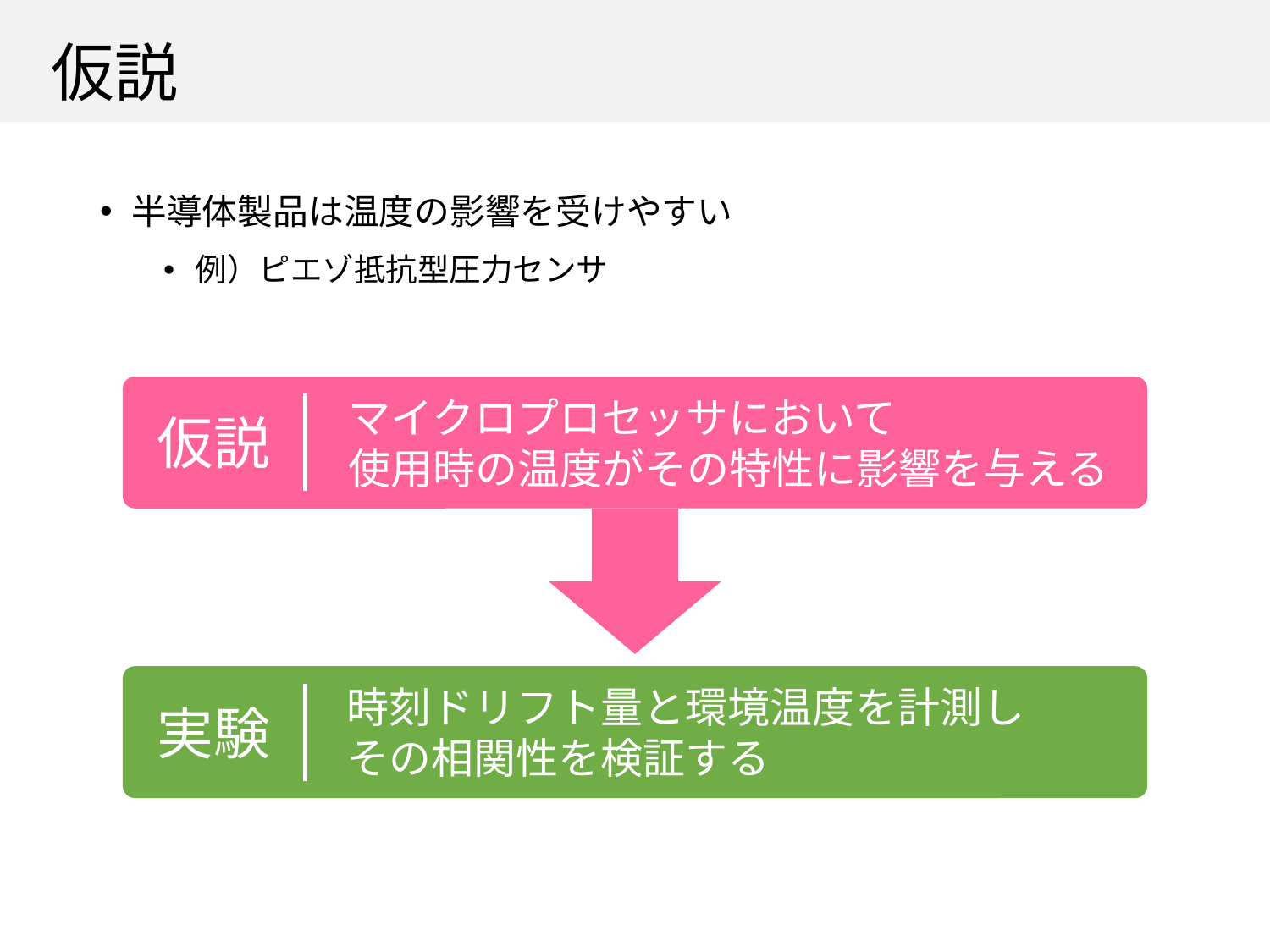

# 仮説
半導体製品は温度の影響を受けやすい
例）ピエゾ抵抗型圧力センサ

マイクロプロセッサにおいて
使用時の温度がその特性に影響を与える
仮説

時刻ドリフト量と環境温度を計測し
その相関性を検証する
実験